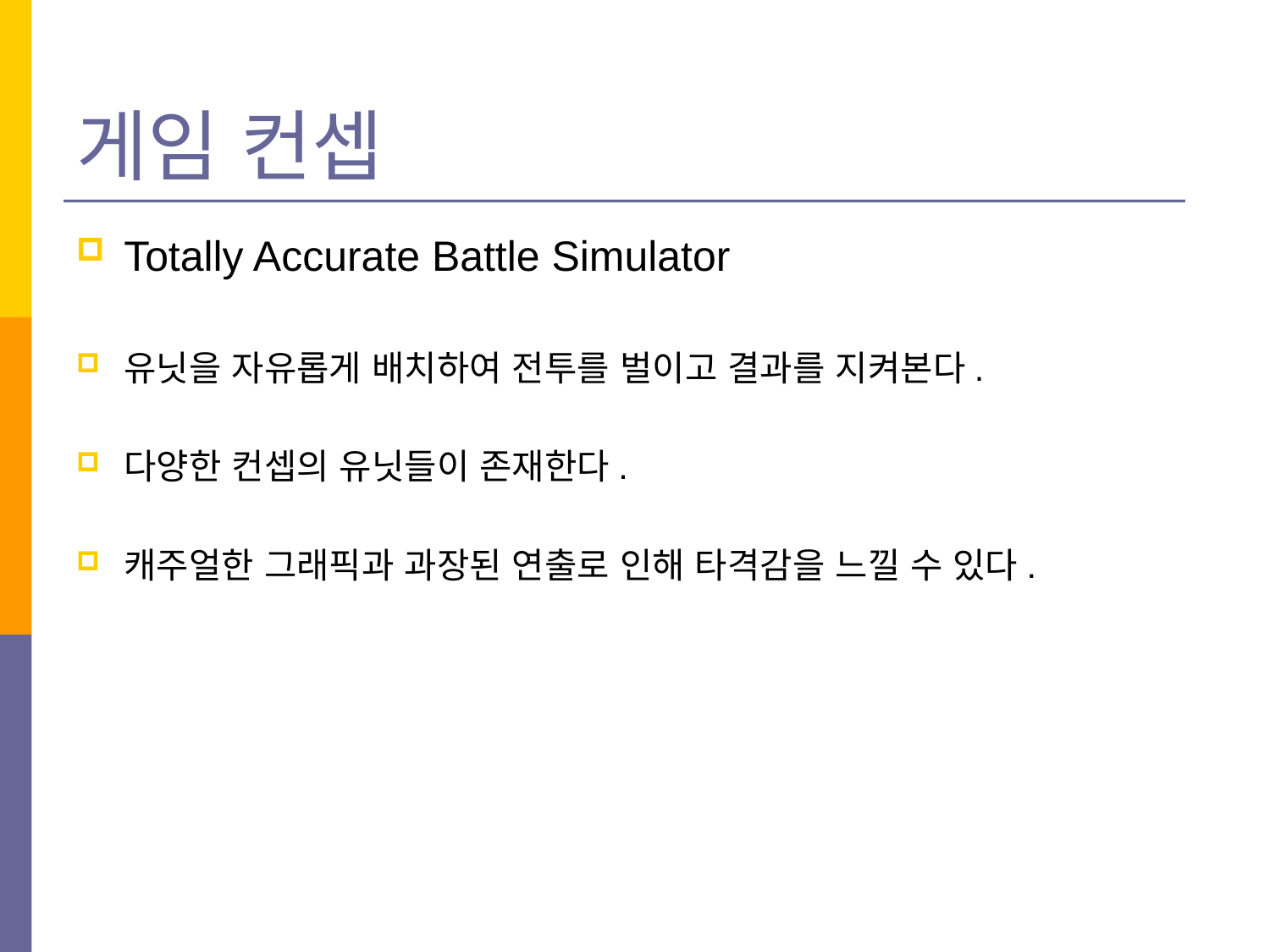

# 게임 컨셉
Totally Accurate Battle Simulator

유닛을 자유롭게 배치하여 전투를 벌이고 결과를 지켜본다.

다양한 컨셉의 유닛들이 존재한다.

캐주얼한 그래픽과 과장된 연출로 인해 타격감을 느낄 수 있다.